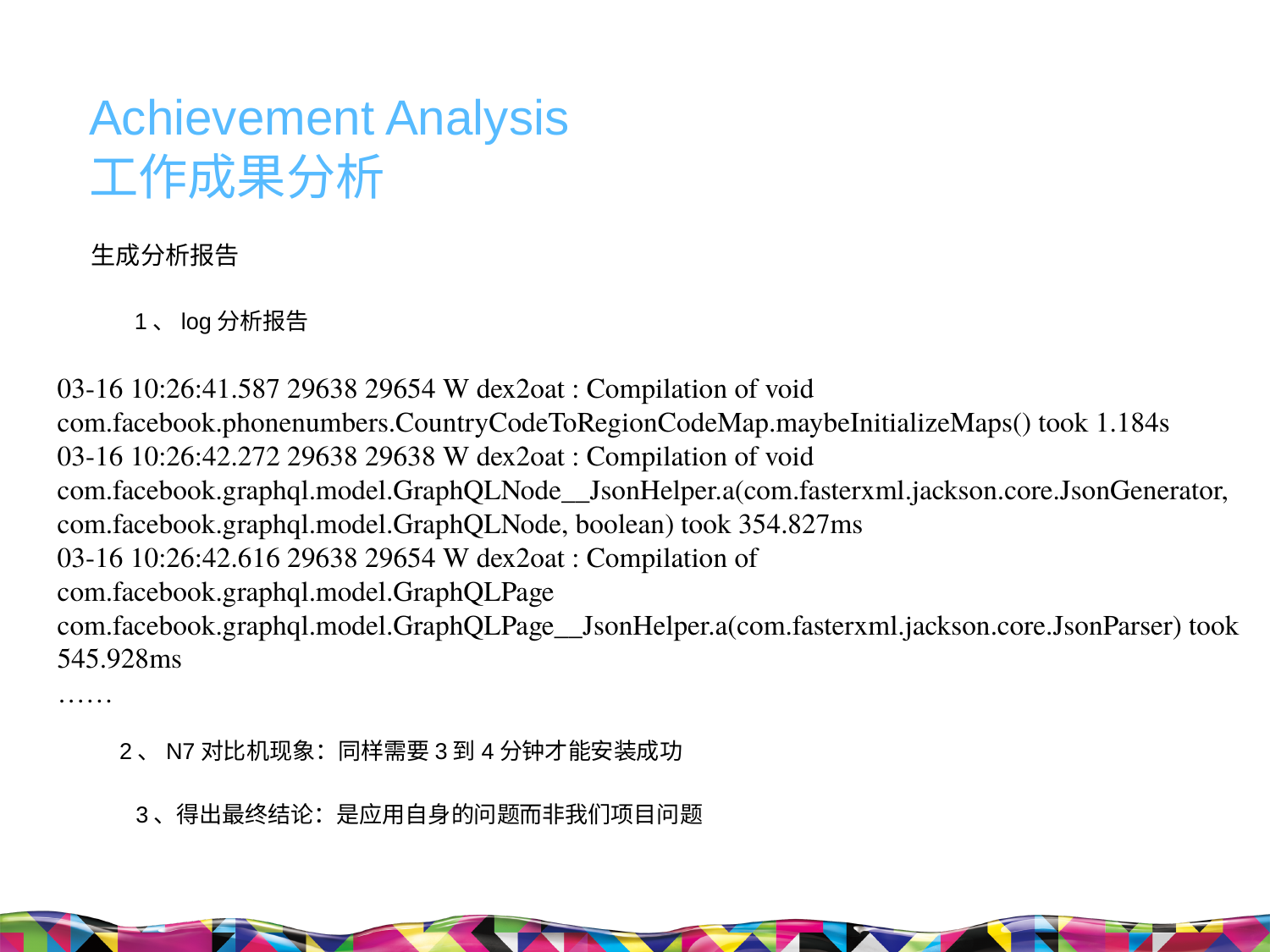

Achievement Analysis
工作成果分析
生成分析报告
1、log分析报告
03-16 10:26:41.587 29638 29654 W dex2oat : Compilation of void com.facebook.phonenumbers.CountryCodeToRegionCodeMap.maybeInitializeMaps() took 1.184s
03-16 10:26:42.272 29638 29638 W dex2oat : Compilation of void com.facebook.graphql.model.GraphQLNode__JsonHelper.a(com.fasterxml.jackson.core.JsonGenerator, com.facebook.graphql.model.GraphQLNode, boolean) took 354.827ms
03-16 10:26:42.616 29638 29654 W dex2oat : Compilation of com.facebook.graphql.model.GraphQLPage com.facebook.graphql.model.GraphQLPage__JsonHelper.a(com.fasterxml.jackson.core.JsonParser) took 545.928ms
……
2、N7对比机现象：同样需要3到4分钟才能安装成功
3、得出最终结论：是应用自身的问题而非我们项目问题